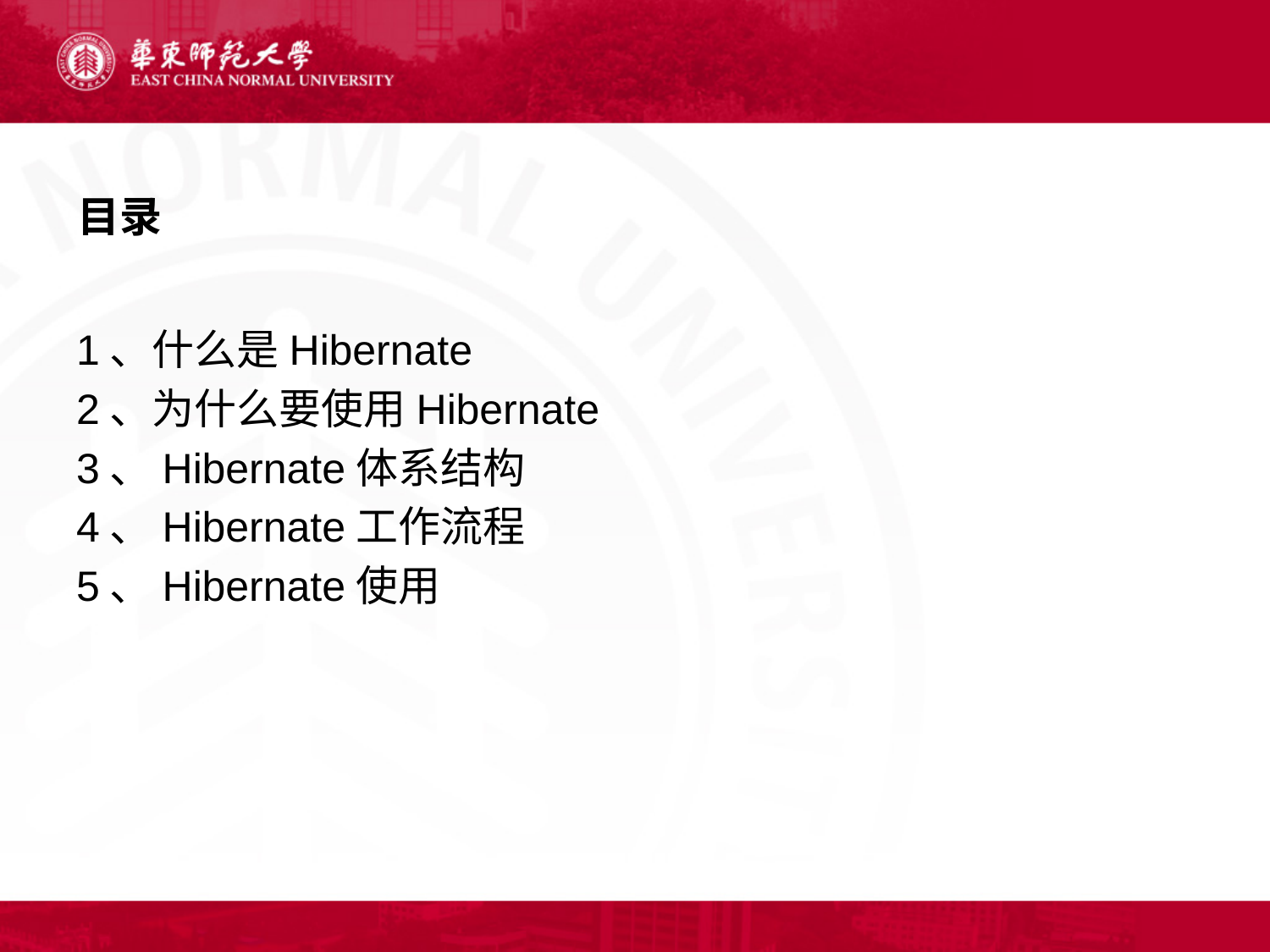

# 目录
1、什么是Hibernate
2、为什么要使用Hibernate
3、Hibernate体系结构
4、Hibernate工作流程
5、Hibernate使用